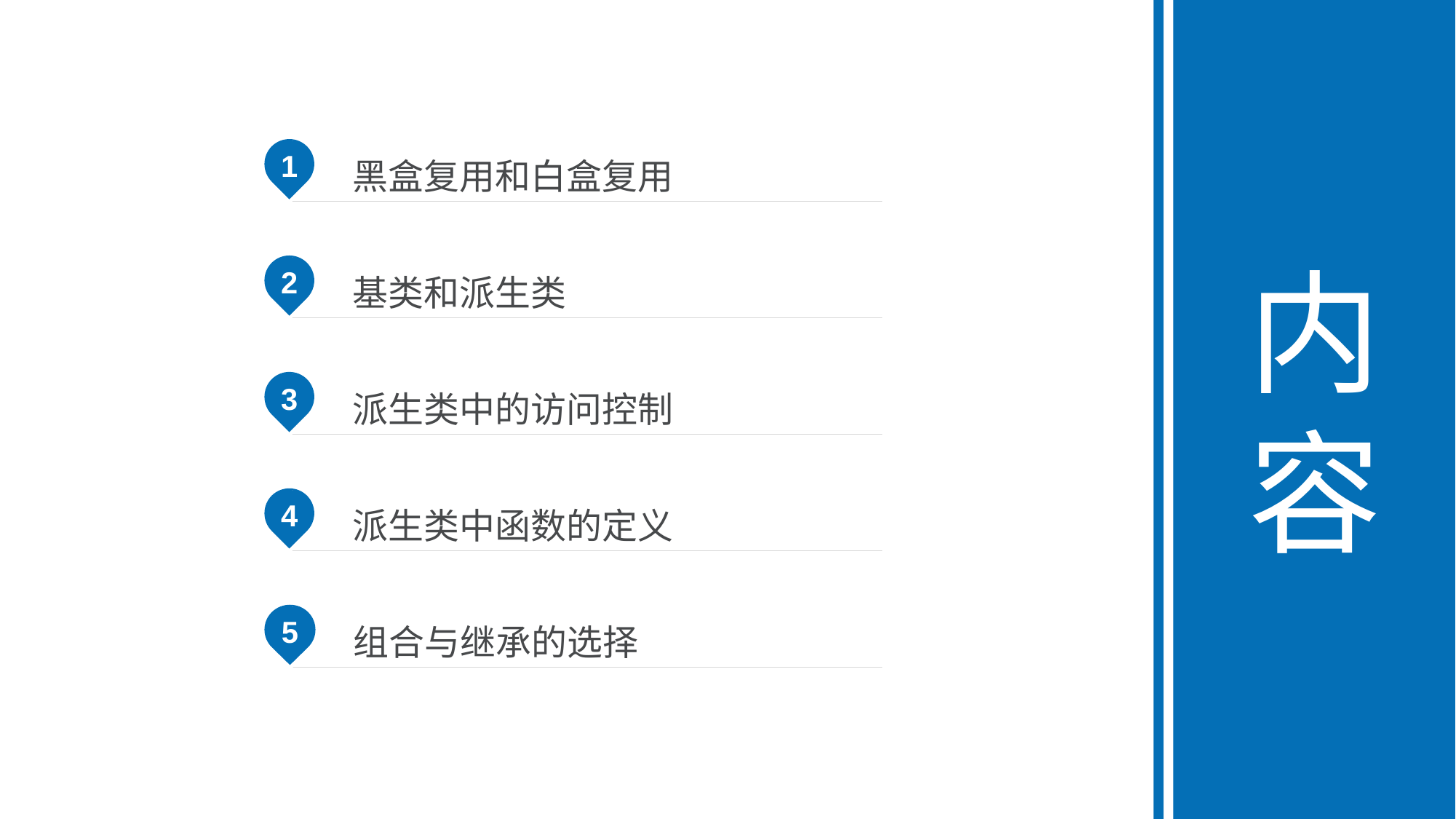

内容

1
黑盒复用和白盒复用
2
基类和派生类
3
派生类中的访问控制
4
派生类中函数的定义
5
组合与继承的选择